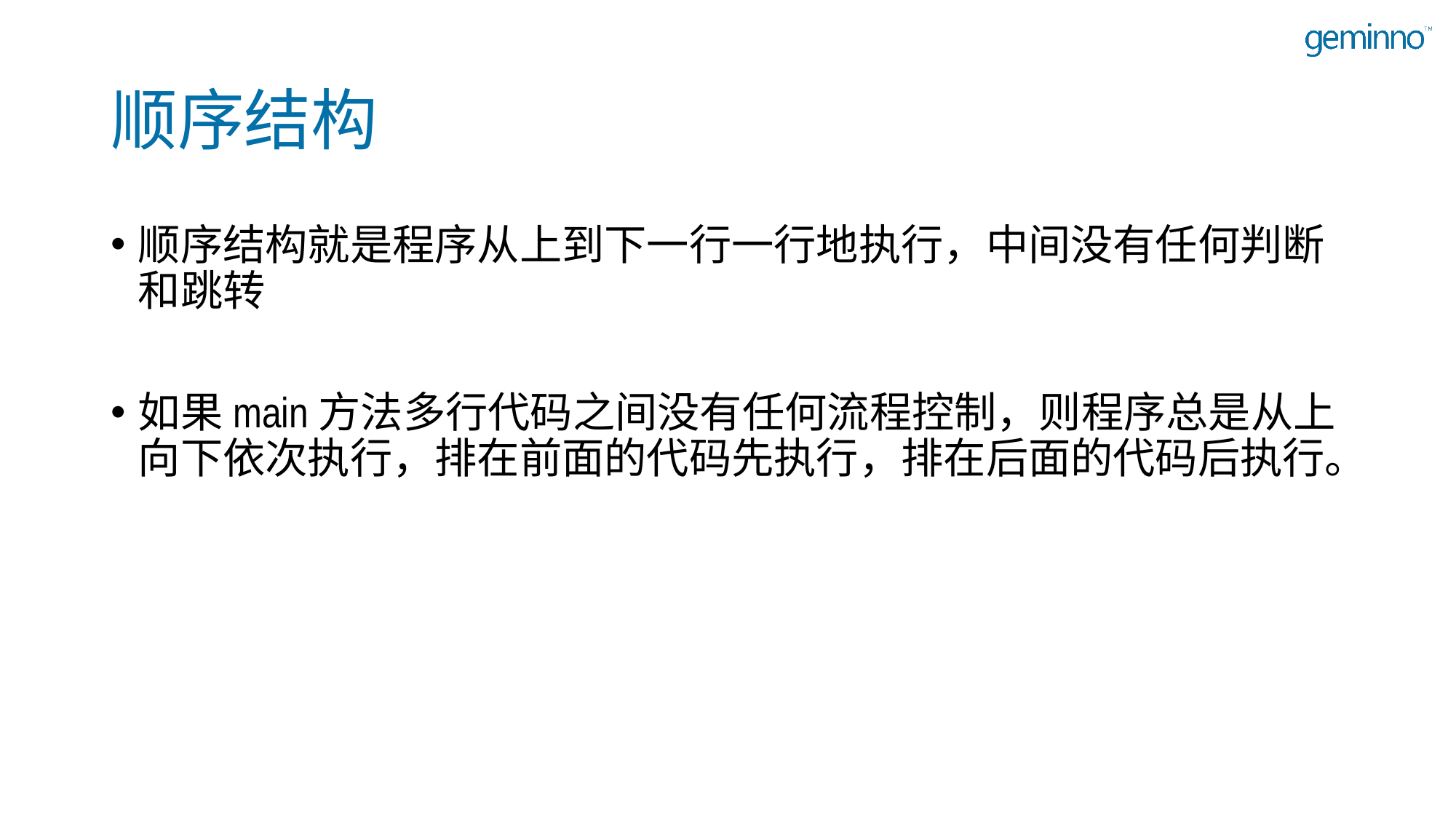

# 顺序结构
顺序结构就是程序从上到下一行一行地执行，中间没有任何判断和跳转

如果main方法多行代码之间没有任何流程控制，则程序总是从上向下依次执行，排在前面的代码先执行，排在后面的代码后执行。